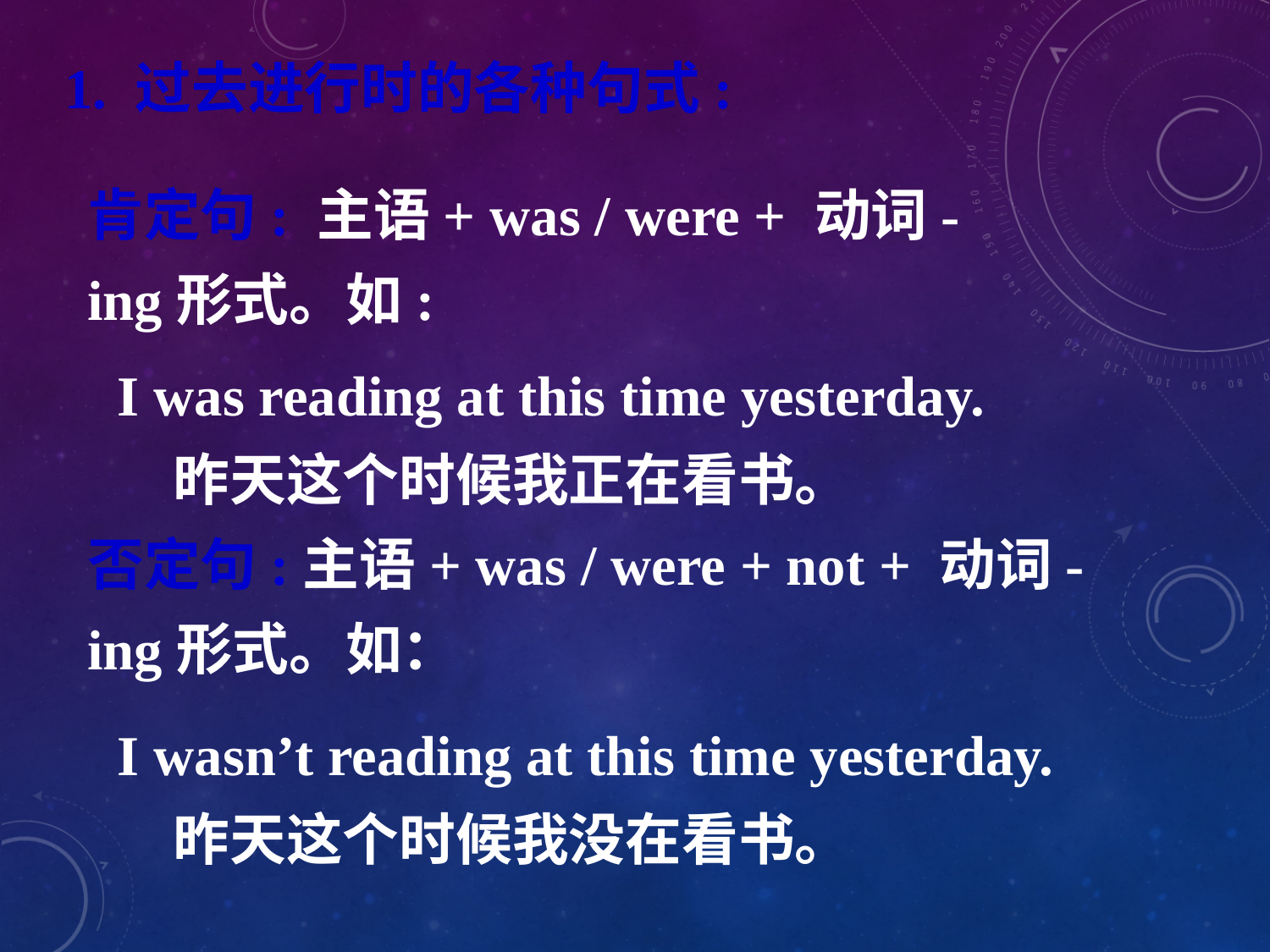

1. 过去进行时的各种句式:
肯定句: 主语+ was / were + 动词-ing形式。如:
I was reading at this time yesterday.
   昨天这个时候我正在看书。
否定句:主语+ was / were + not + 动词-ing形式。如：
I wasn’t reading at this time yesterday.
   昨天这个时候我没在看书。